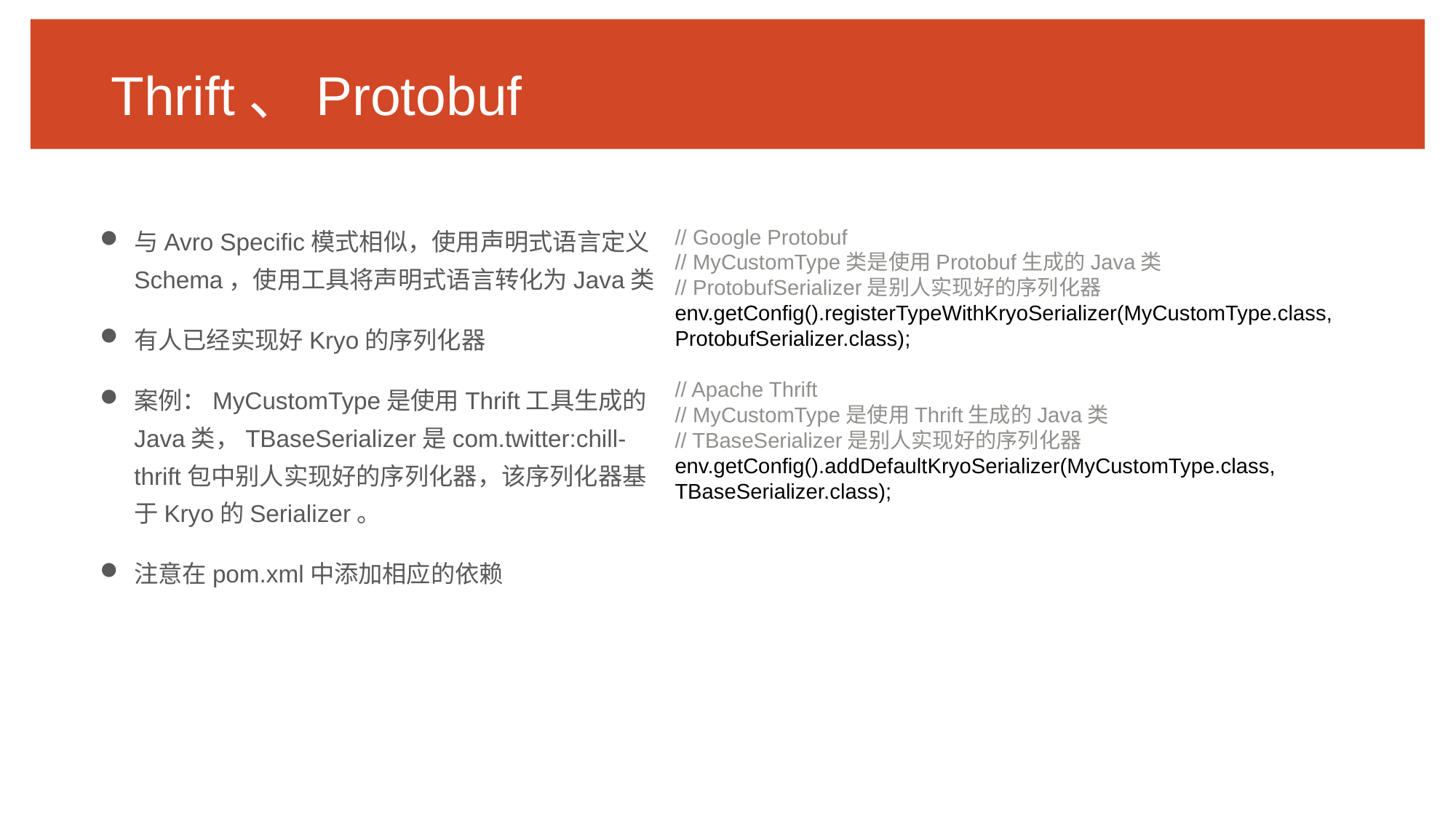

# Thrift、Protobuf
与Avro Specific模式相似，使用声明式语言定义Schema，使用工具将声明式语言转化为Java类
有人已经实现好Kryo的序列化器
案例：MyCustomType是使用Thrift工具生成的Java类，TBaseSerializer是com.twitter:chill-thrift包中别人实现好的序列化器，该序列化器基于Kryo的Serializer。
注意在pom.xml中添加相应的依赖
// Google Protobuf
// MyCustomType类是使用Protobuf生成的Java类
// ProtobufSerializer是别人实现好的序列化器 env.getConfig().registerTypeWithKryoSerializer(MyCustomType.class, ProtobufSerializer.class);

// Apache Thrift
// MyCustomType是使用Thrift生成的Java类
// TBaseSerializer是别人实现好的序列化器 env.getConfig().addDefaultKryoSerializer(MyCustomType.class, TBaseSerializer.class);